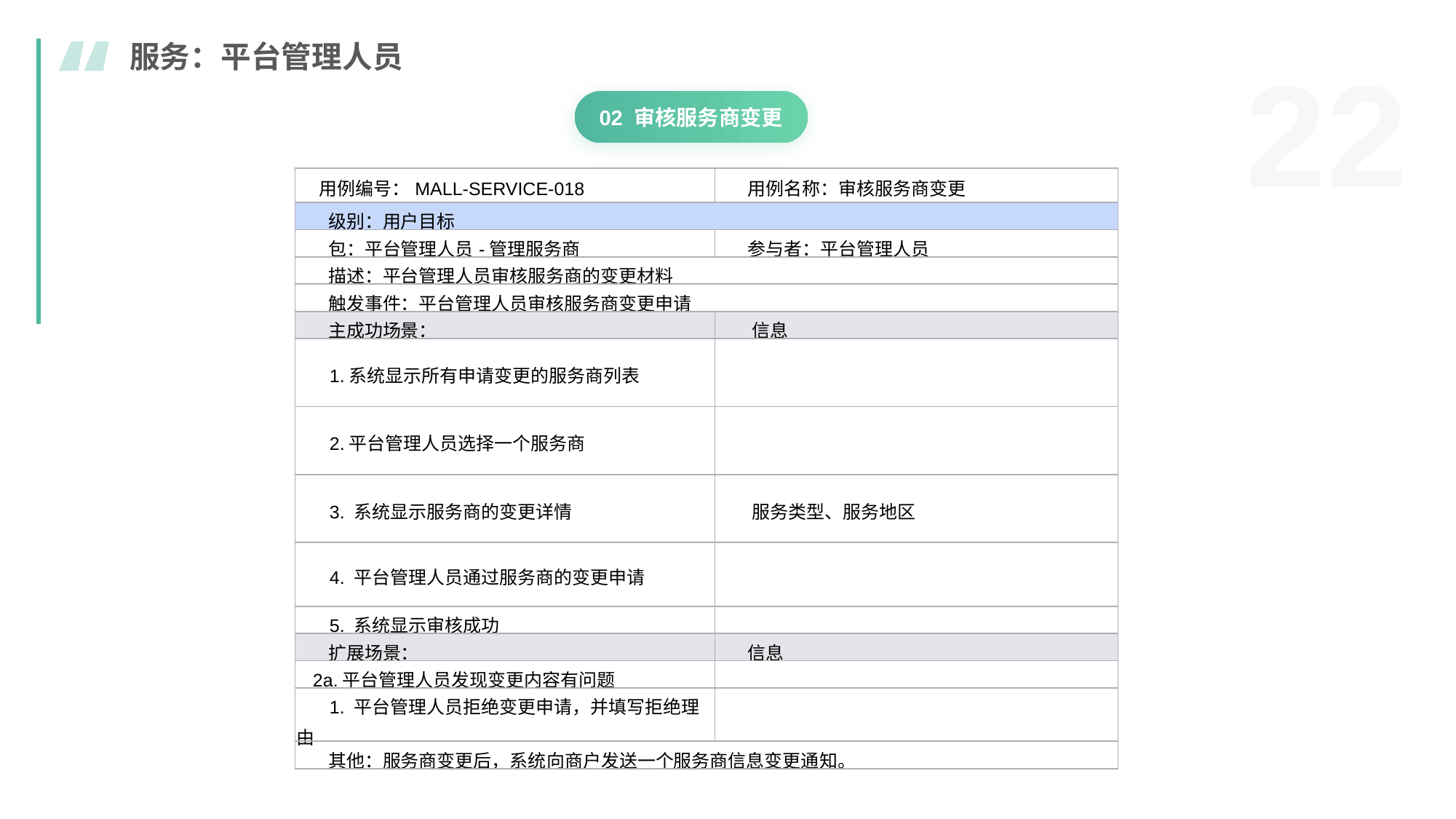

服务：平台管理人员

02 审核服务商变更
| 用例编号：MALL-SERVICE-018 | 用例名称：审核服务商变更 |
| --- | --- |
| 级别：用户目标 |  |
| 包：平台管理人员-管理服务商 | 参与者：平台管理人员 |
| 描述：平台管理人员审核服务商的变更材料 |  |
| 触发事件：平台管理人员审核服务商变更申请 |  |
| 主成功场景： | 信息 |
| 1.系统显示所有申请变更的服务商列表 |  |
| 2.平台管理人员选择一个服务商 |  |
| 3. 系统显示服务商的变更详情 | 服务类型、服务地区 |
| 4. 平台管理人员通过服务商的变更申请 |  |
| 5. 系统显示审核成功 |  |
| 扩展场景： | 信息 |
| 2a.平台管理人员发现变更内容有问题 |  |
| 1. 平台管理人员拒绝变更申请，并填写拒绝理由 |  |
| 其他：服务商变更后，系统向商户发送一个服务商信息变更通知。 |  |